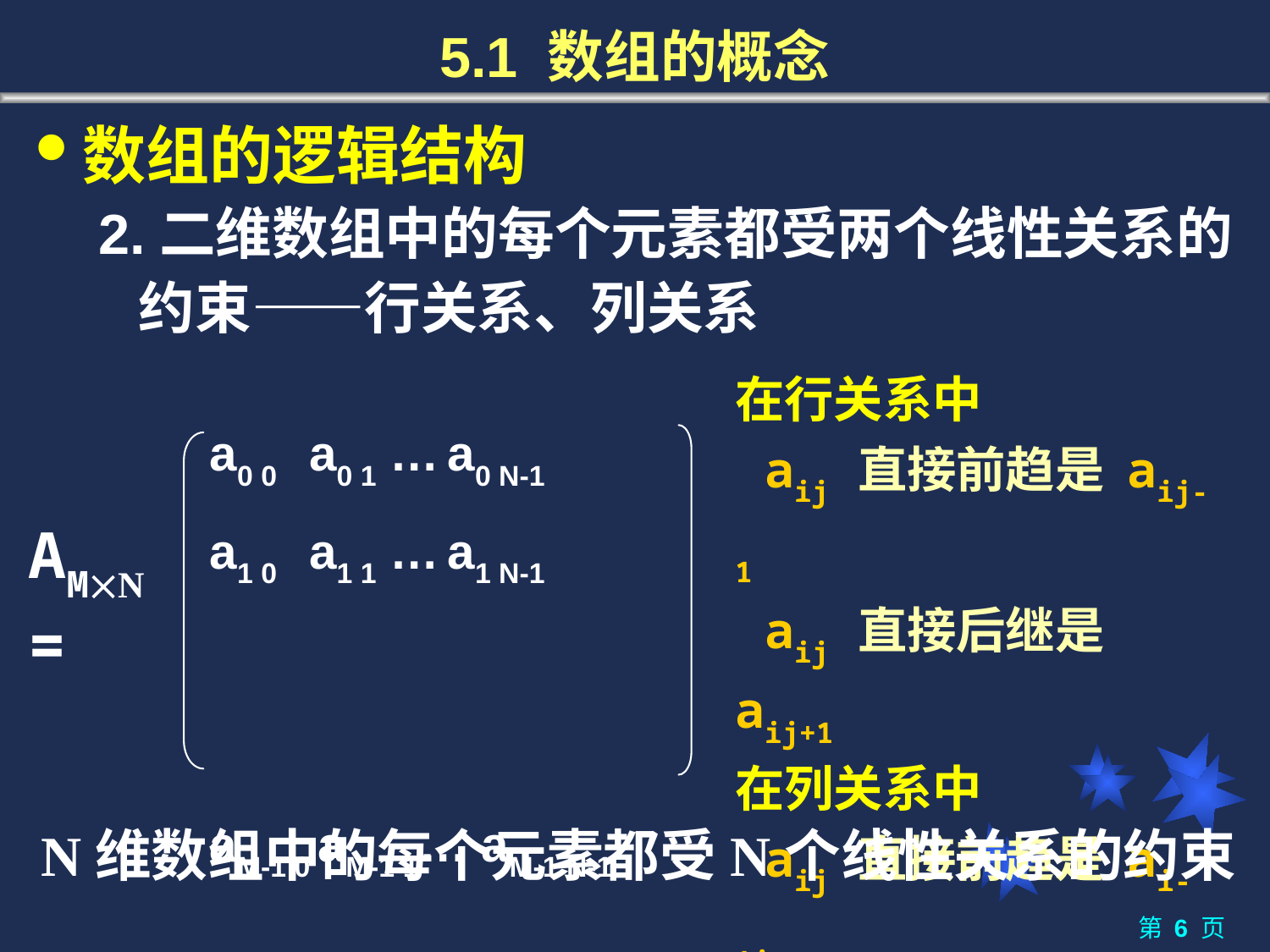

# 5.1 数组的概念
数组的逻辑结构
2.二维数组中的每个元素都受两个线性关系的约束——行关系、列关系
在行关系中
 aij 直接前趋是 aij-1
 aij 直接后继是 aij+1
在列关系中
 aij 直接前趋是 ai-1j
 aij 直接后继是 ai+1j
a0 0    a0 1 … a0 N-1
a1 0    a1 1 … a1 N-1

aM-1 0 aM-1 1… aM-1 N-1

AM×N=
N维数组中的每个元素都受N个线性关系的约束
第 6 页